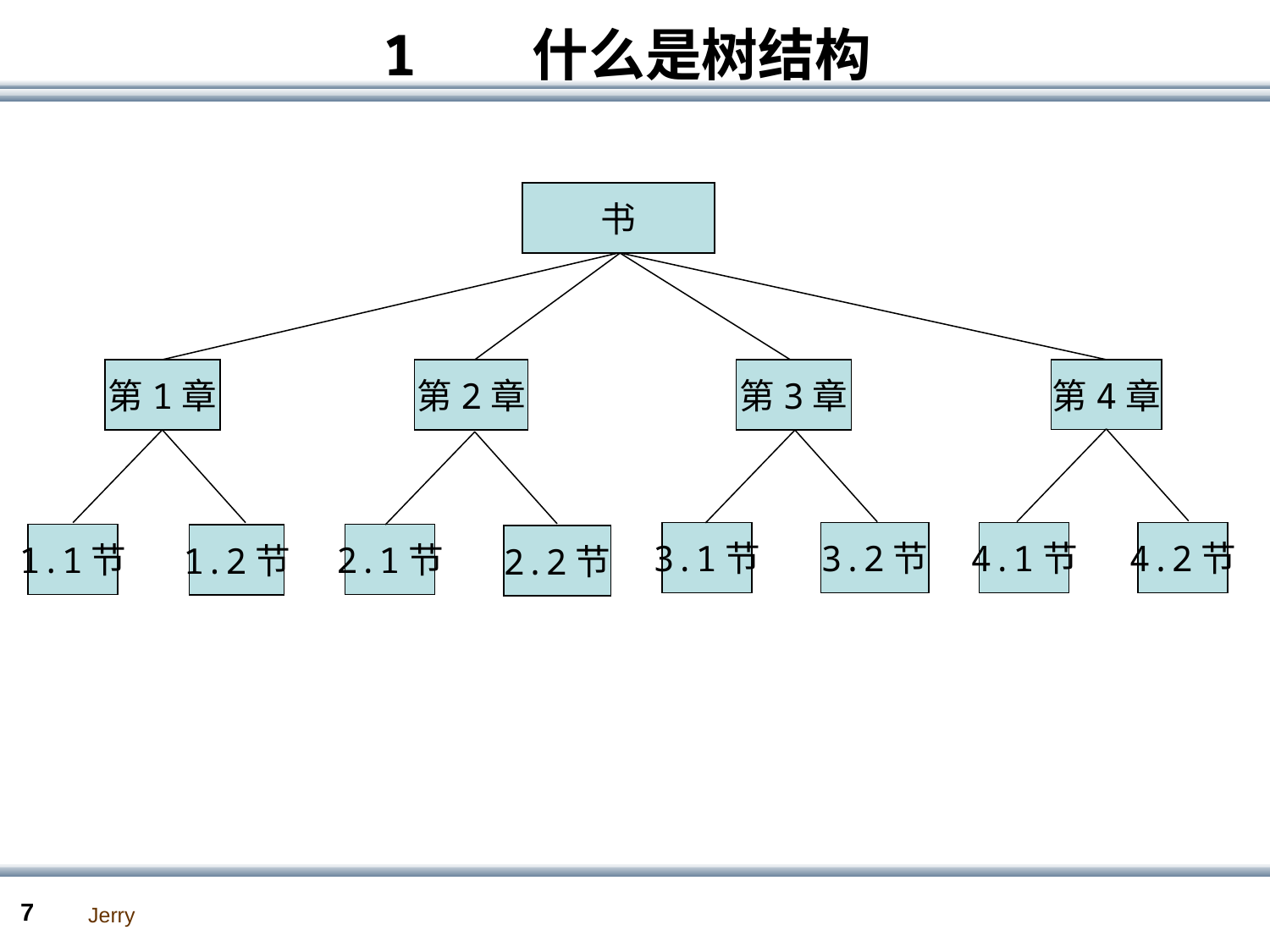

# 1   什么是树结构
书

第4章
第1章
第2章
第3章

3.1节
3.2节
4.1节
4.2节
1.1节
2.1节
1.2节
2.2节